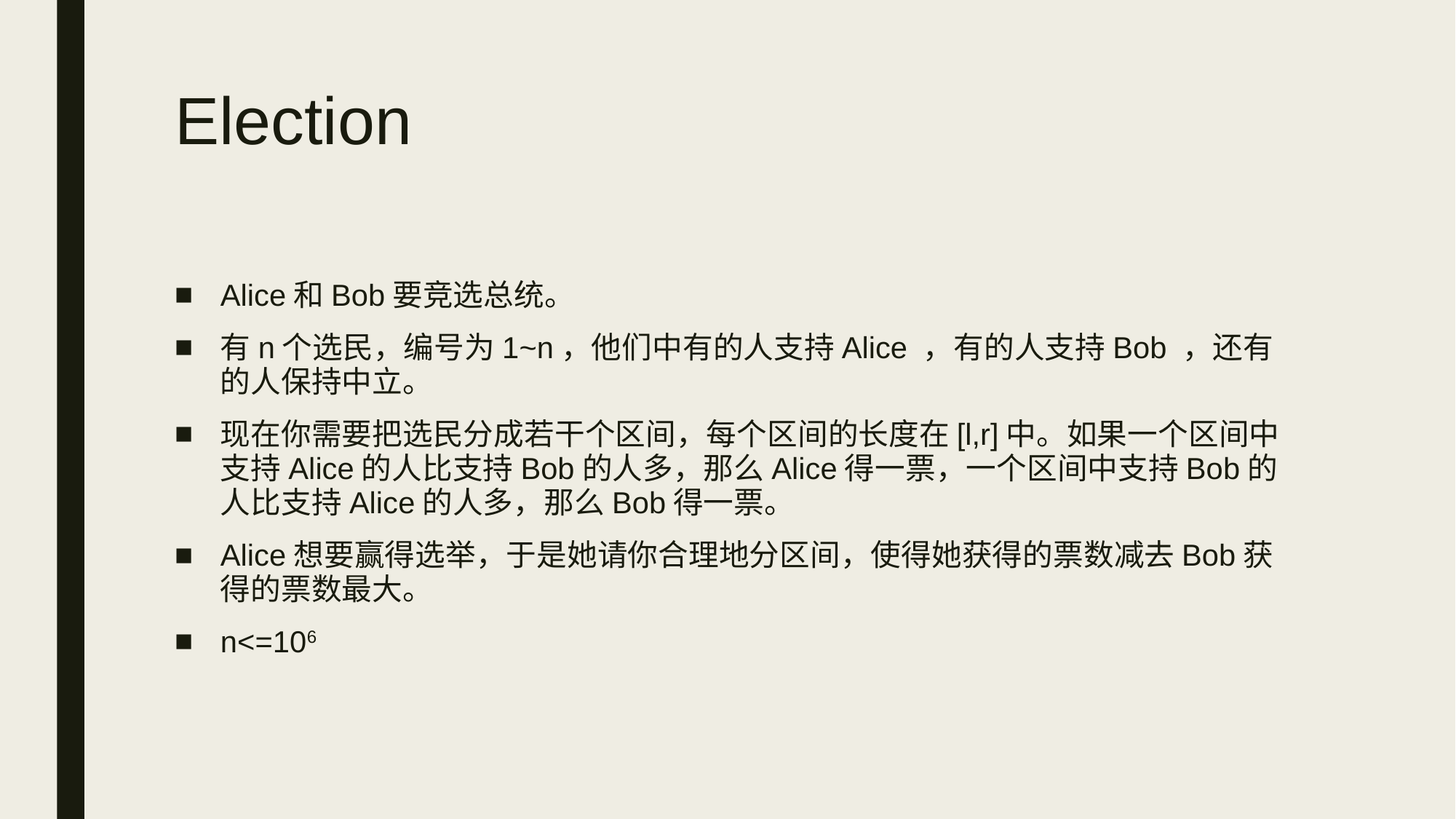

# Election
Alice和Bob要竞选总统。
有n个选民，编号为1~n，他们中有的人支持Alice ，有的人支持Bob ，还有的人保持中立。
现在你需要把选民分成若干个区间，每个区间的长度在[l,r]中。如果一个区间中支持Alice的人比支持Bob的人多，那么Alice得一票，一个区间中支持Bob的人比支持Alice的人多，那么Bob得一票。
Alice想要赢得选举，于是她请你合理地分区间，使得她获得的票数减去Bob获得的票数最大。
n<=106